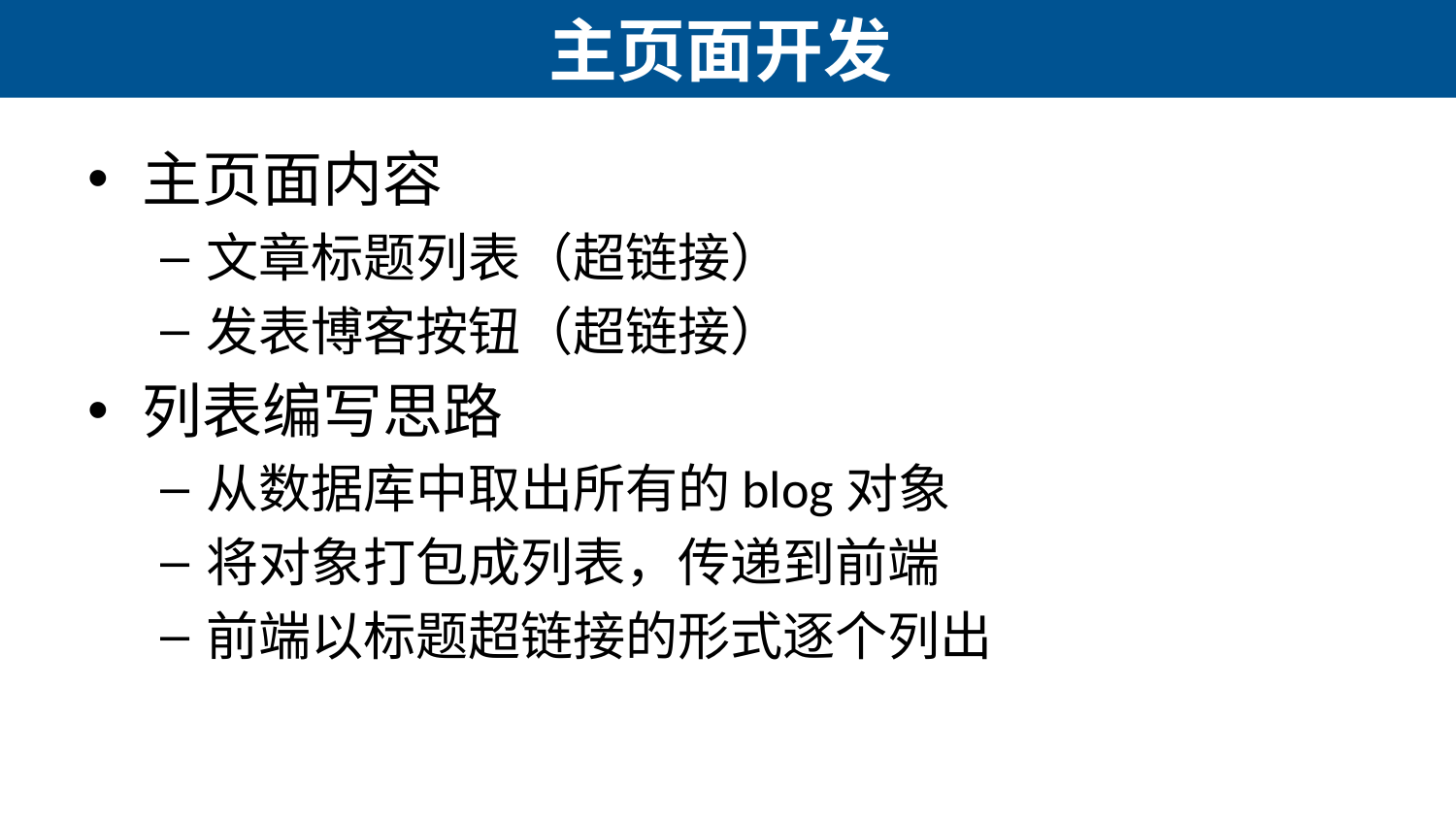

# 主页面开发
主页面内容
文章标题列表（超链接）
发表博客按钮（超链接）
列表编写思路
从数据库中取出所有的blog对象
将对象打包成列表，传递到前端
前端以标题超链接的形式逐个列出